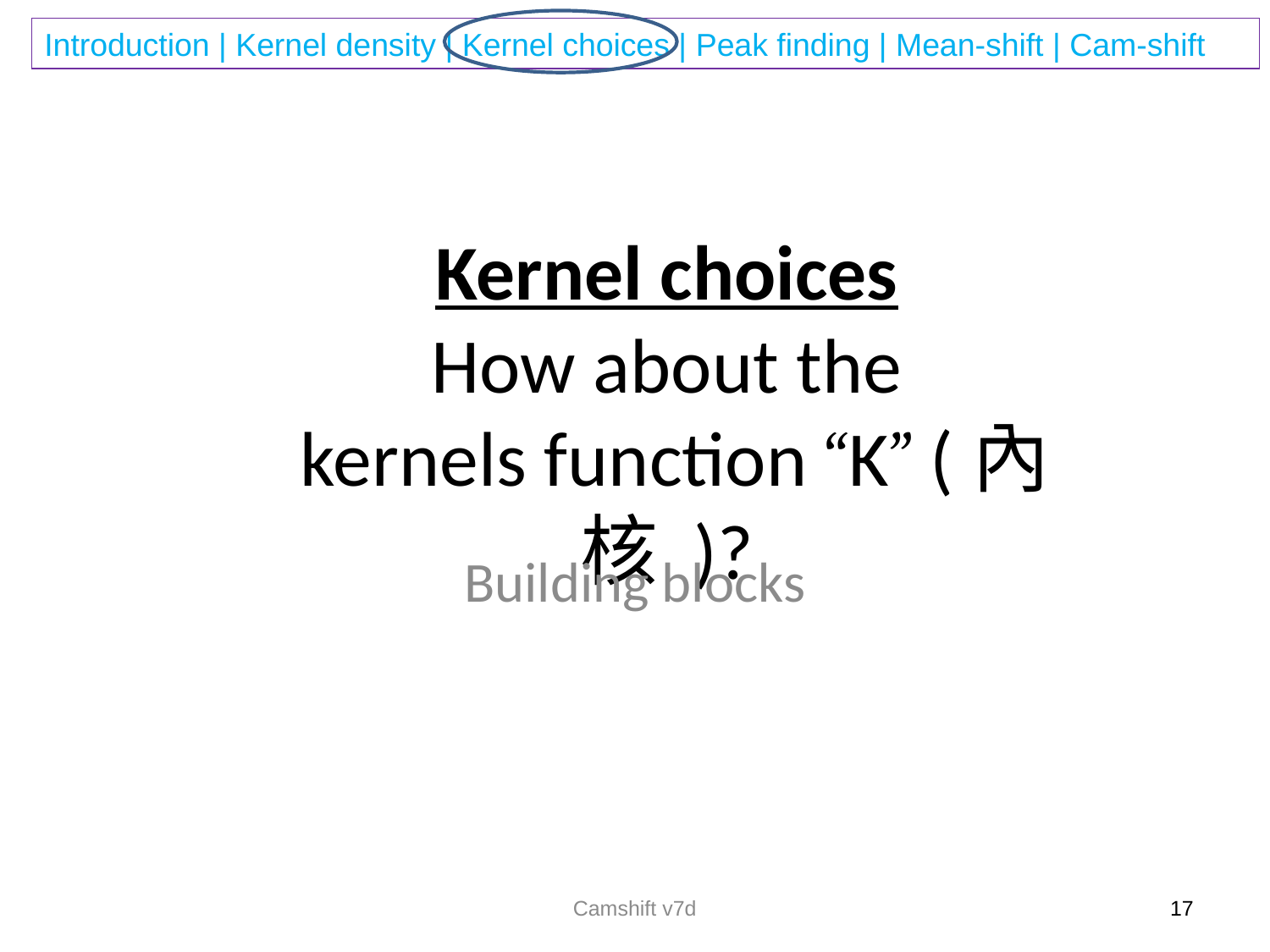

# Kernel choices How about the kernels function “K” (內核 )?
Building blocks
Camshift v7d
17